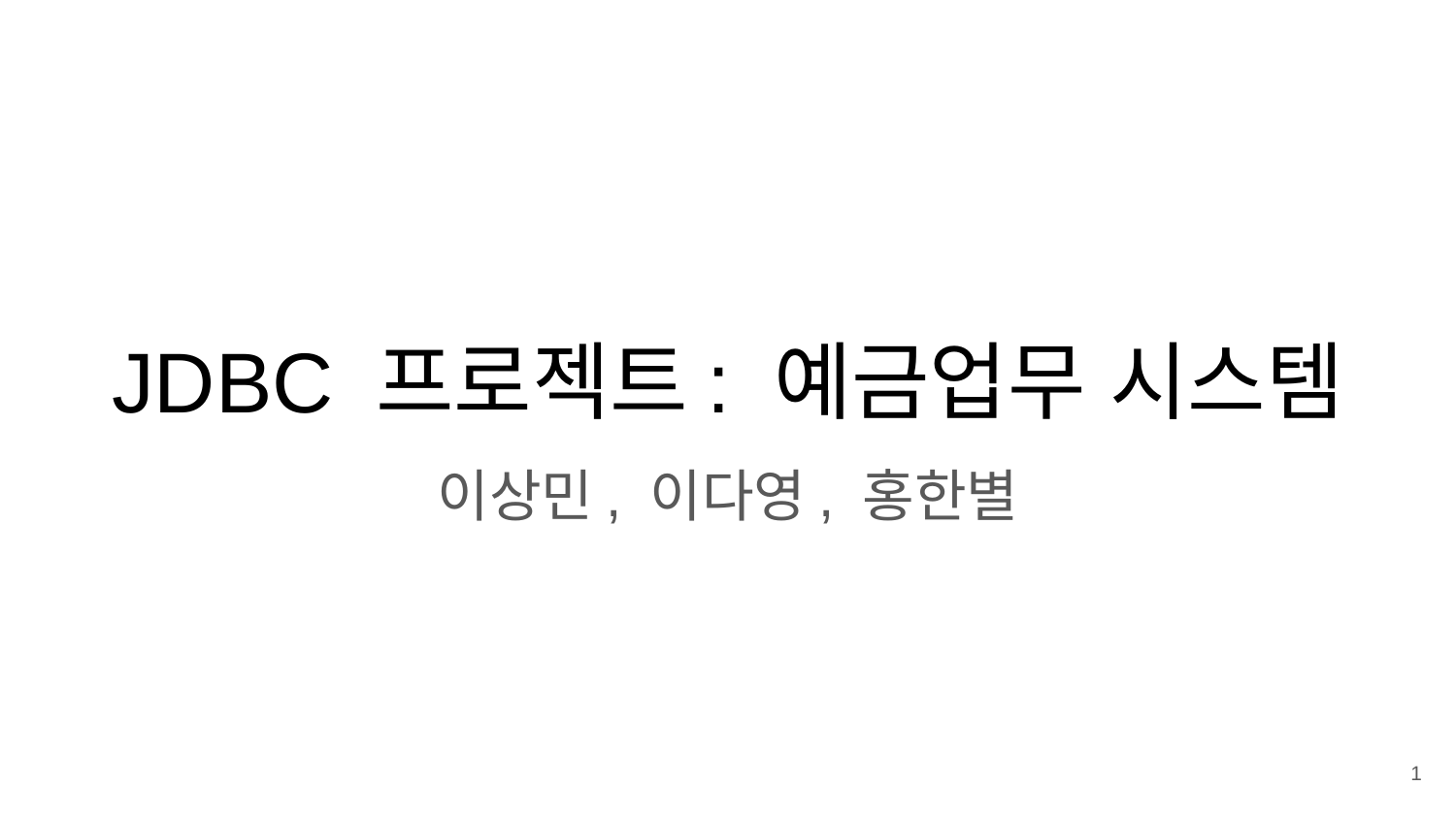

# JDBC 프로젝트: 예금업무 시스템
이상민, 이다영, 홍한별
1